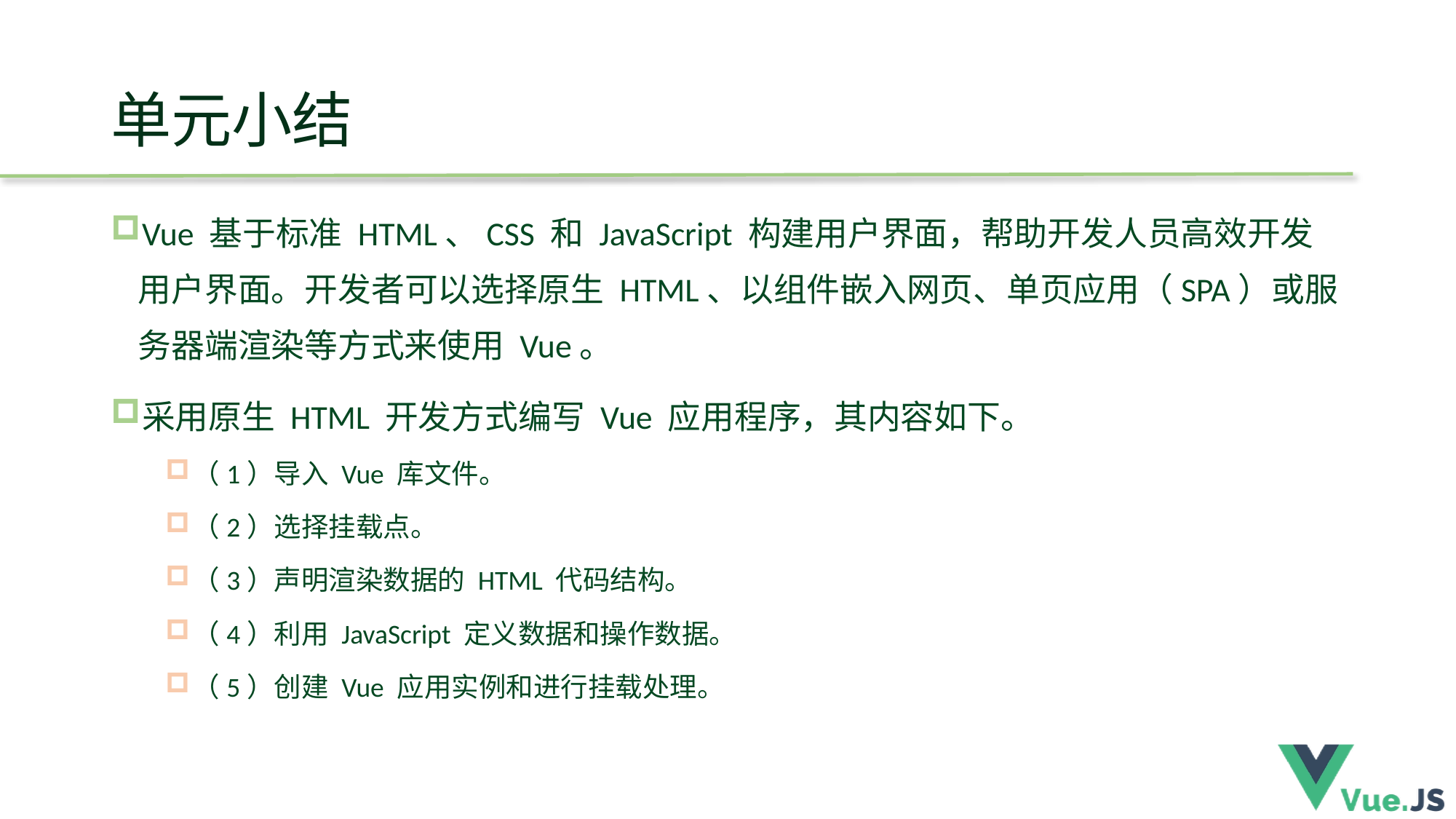

# 单元小结
Vue 基于标准 HTML、CSS 和 JavaScript 构建用户界面，帮助开发人员高效开发用户界面。开发者可以选择原生 HTML、以组件嵌入网页、单页应用（SPA）或服务器端渲染等方式来使用 Vue。
采用原生 HTML 开发方式编写 Vue 应用程序，其内容如下。
（1）导入 Vue 库文件。
（2）选择挂载点。
（3）声明渲染数据的 HTML 代码结构。
（4）利用 JavaScript 定义数据和操作数据。
（5）创建 Vue 应用实例和进行挂载处理。